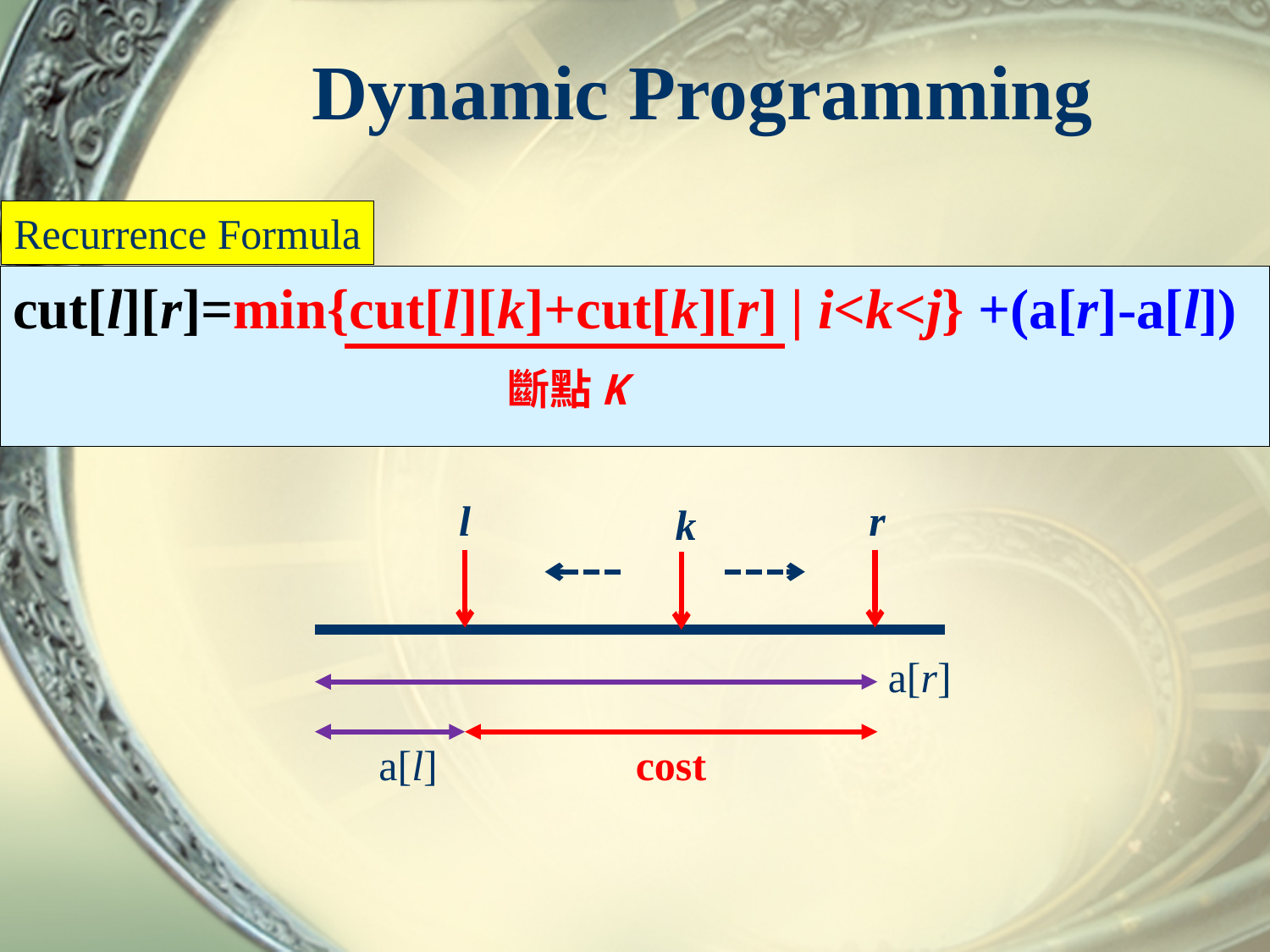

# Dynamic Programming
Recurrence Formula
cut[l][r]=min{cut[l][k]+cut[k][r] | i<k<j} +(a[r]-a[l])
斷點K
r
l
k
a[r]
a[l]
cost